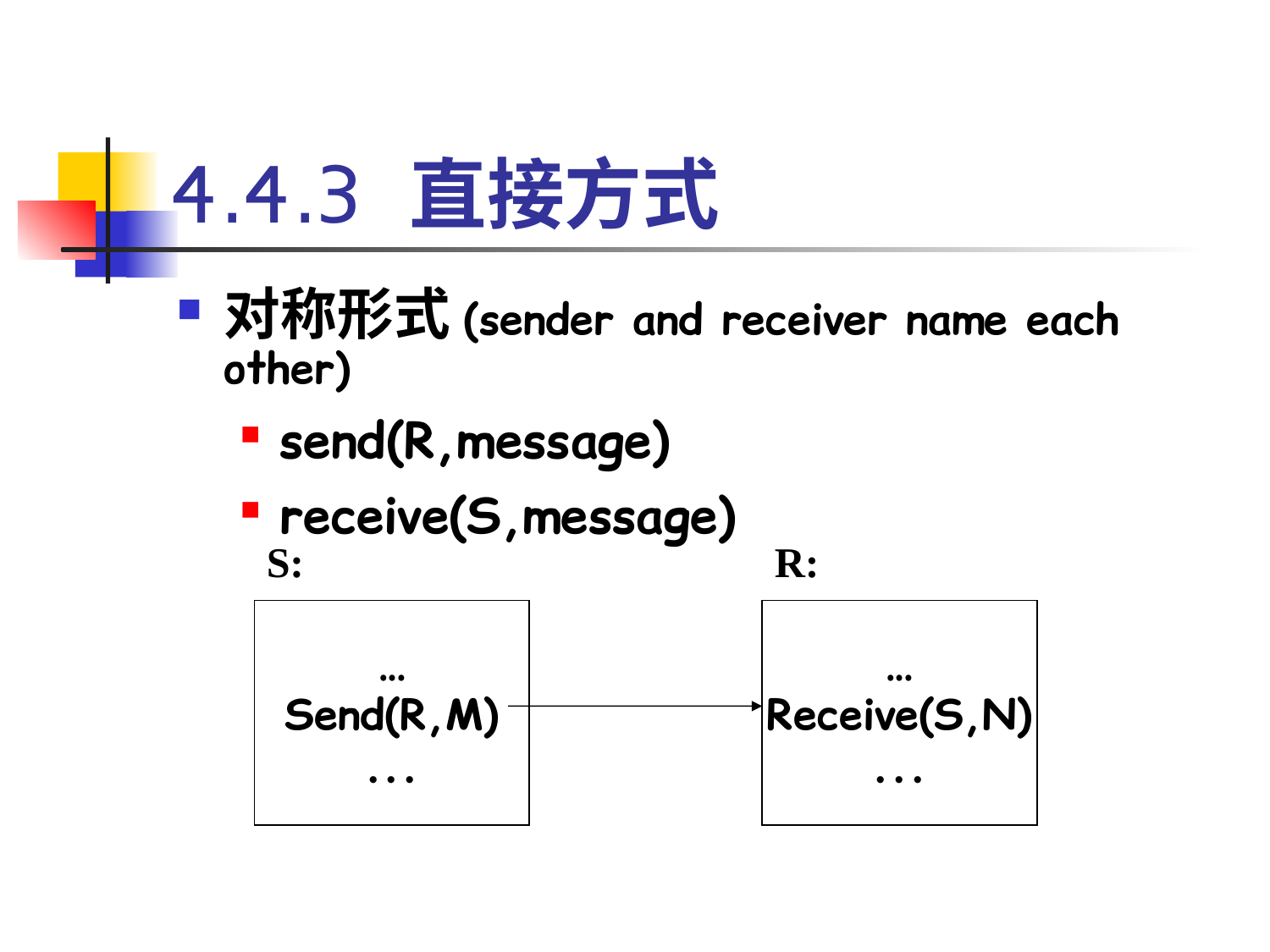

# 4.4.3 直接方式
对称形式(sender and receiver name each other)
send(R,message)
receive(S,message)

S:
R:
…
Send(R,M)
...
…
Receive(S,N)
...